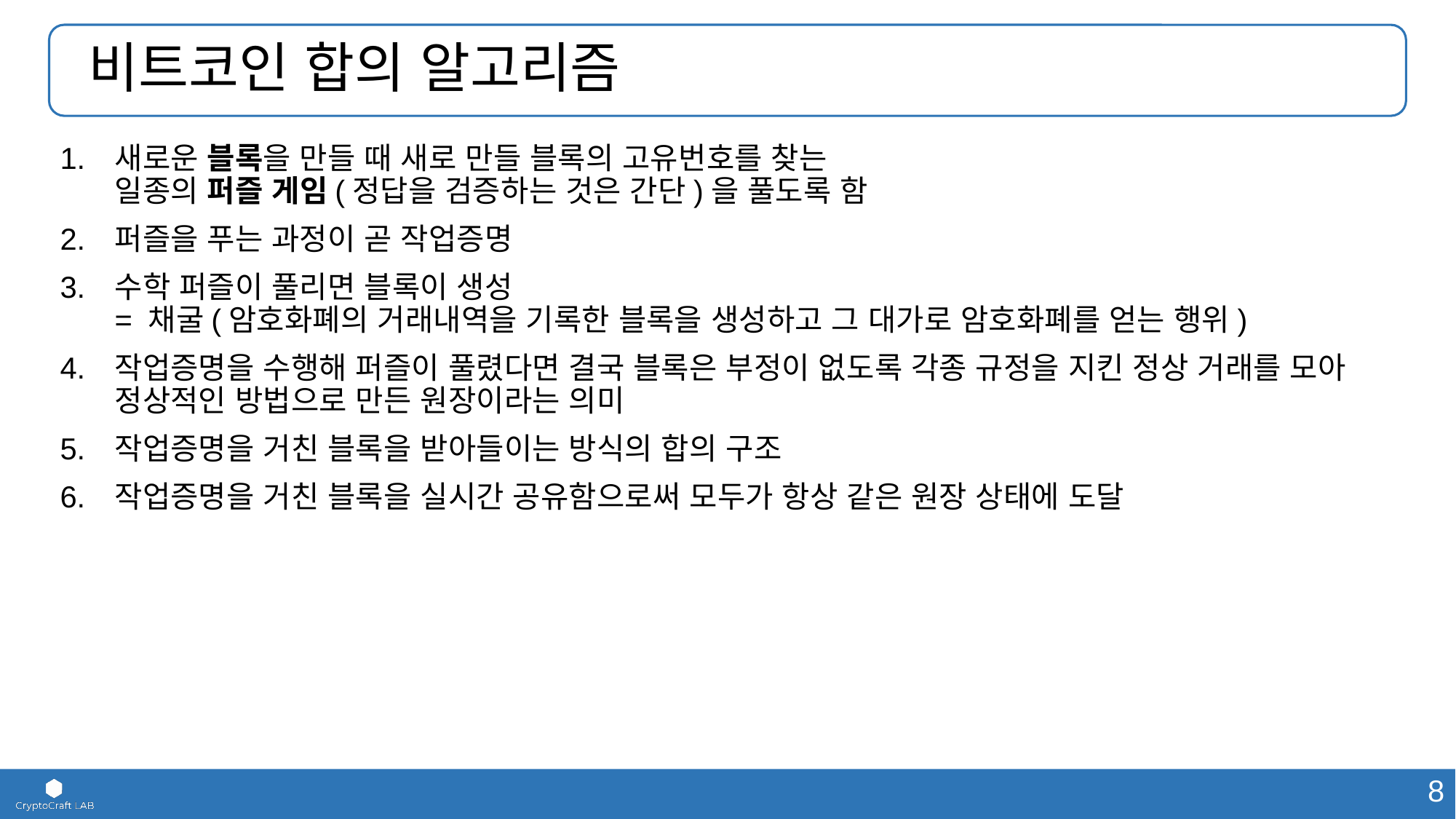

# 비트코인 합의 알고리즘
새로운 블록을 만들 때 새로 만들 블록의 고유번호를 찾는
일종의 퍼즐 게임(정답을 검증하는 것은 간단)을 풀도록 함
퍼즐을 푸는 과정이 곧 작업증명
수학 퍼즐이 풀리면 블록이 생성
= 채굴(암호화폐의 거래내역을 기록한 블록을 생성하고 그 대가로 암호화폐를 얻는 행위)
작업증명을 수행해 퍼즐이 풀렸다면 결국 블록은 부정이 없도록 각종 규정을 지킨 정상 거래를 모아 정상적인 방법으로 만든 원장이라는 의미
작업증명을 거친 블록을 받아들이는 방식의 합의 구조
작업증명을 거친 블록을 실시간 공유함으로써 모두가 항상 같은 원장 상태에 도달